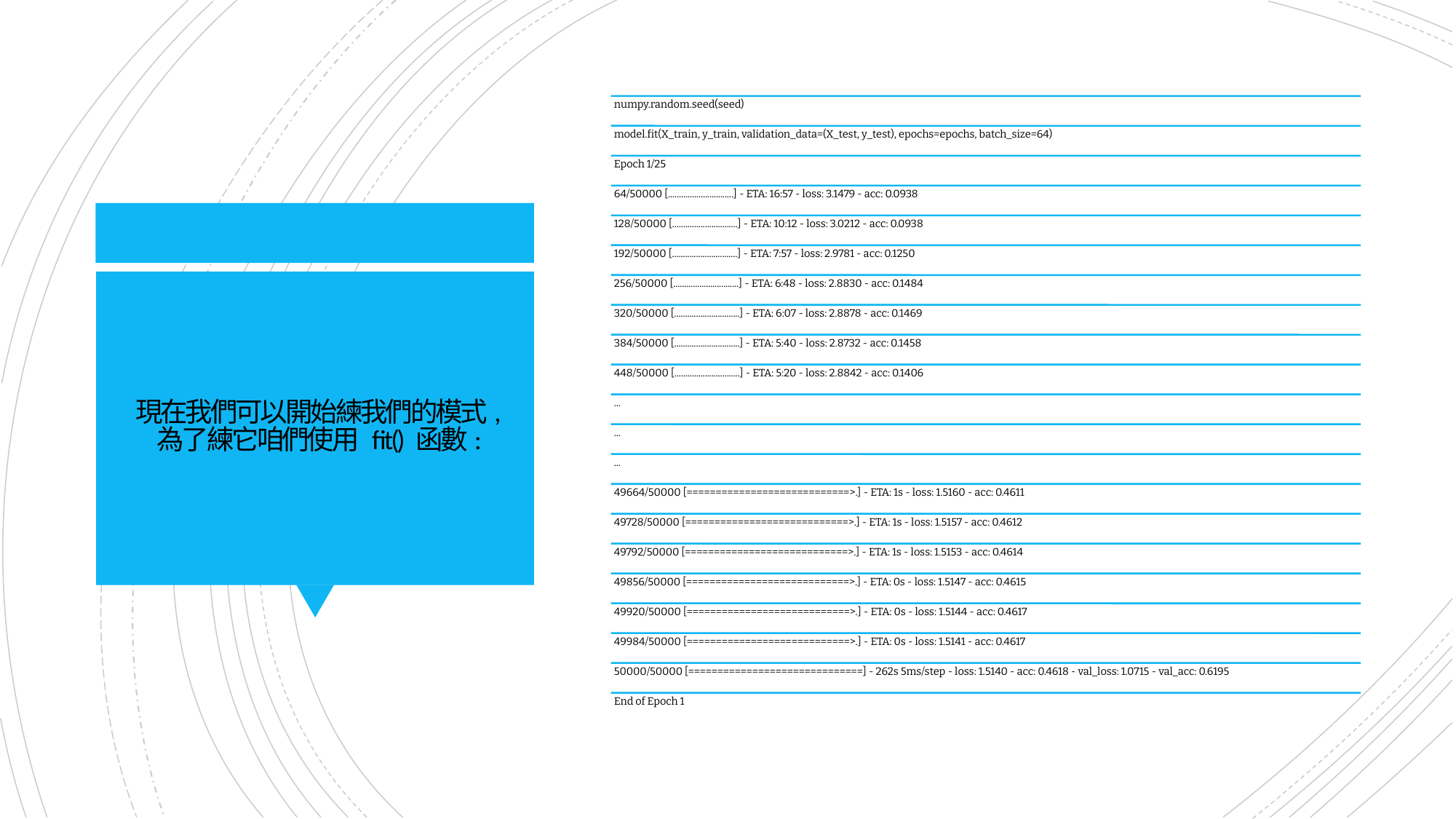

numpy.random.seed(seed)
model.fit(X_train, y_train, validation_data=(X_test, y_test), epochs=epochs, batch_size=64)
Epoch 1/25
64/50000 [..............................] - ETA: 16:57 - loss: 3.1479 - acc: 0.0938
128/50000 [..............................] - ETA: 10:12 - loss: 3.0212 - acc: 0.0938
192/50000 [..............................] - ETA: 7:57 - loss: 2.9781 - acc: 0.1250
256/50000 [..............................] - ETA: 6:48 - loss: 2.8830 - acc: 0.1484
320/50000 [..............................] - ETA: 6:07 - loss: 2.8878 - acc: 0.1469
384/50000 [..............................] - ETA: 5:40 - loss: 2.8732 - acc: 0.1458
448/50000 [..............................] - ETA: 5:20 - loss: 2.8842 - acc: 0.1406
...
...
...
49664/50000 [============================>.] - ETA: 1s - loss: 1.5160 - acc: 0.4611
49728/50000 [============================>.] - ETA: 1s - loss: 1.5157 - acc: 0.4612
49792/50000 [============================>.] - ETA: 1s - loss: 1.5153 - acc: 0.4614
49856/50000 [============================>.] - ETA: 0s - loss: 1.5147 - acc: 0.4615
49920/50000 [============================>.] - ETA: 0s - loss: 1.5144 - acc: 0.4617
49984/50000 [============================>.] - ETA: 0s - loss: 1.5141 - acc: 0.4617
50000/50000 [==============================] - 262s 5ms/step - loss: 1.5140 - acc: 0.4618 - val_loss: 1.0715 - val_acc: 0.6195
End of Epoch 1
# 現在我們可以開始練我們的模式, 為了練它咱們使用 fit() 函數: